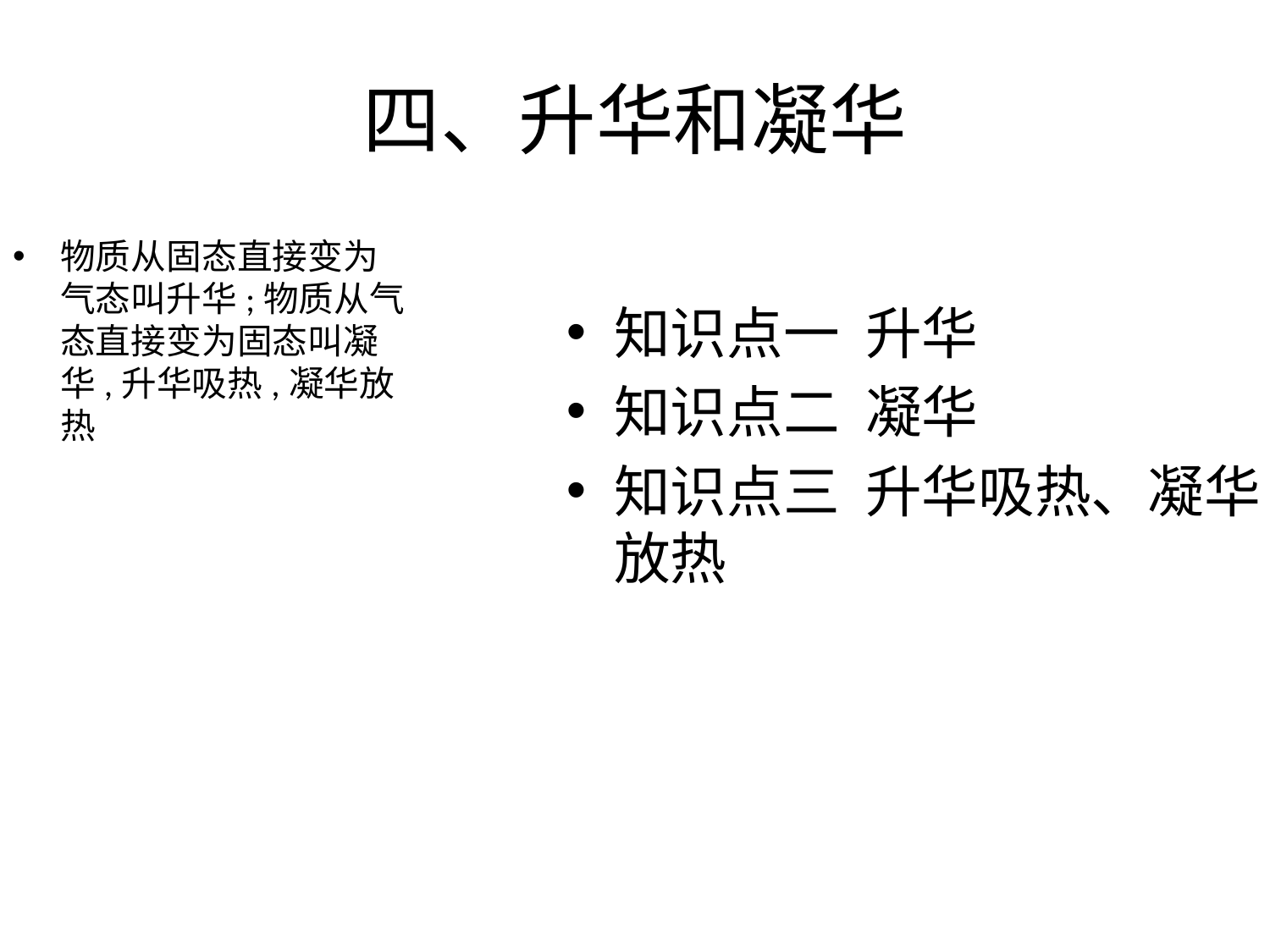

知识点一  升华
知识点二  凝华
知识点三  升华吸热、凝华放热
# 四、升华和凝华
物质从固态直接变为气态叫升华;物质从气态直接变为固态叫凝华,升华吸热,凝华放热